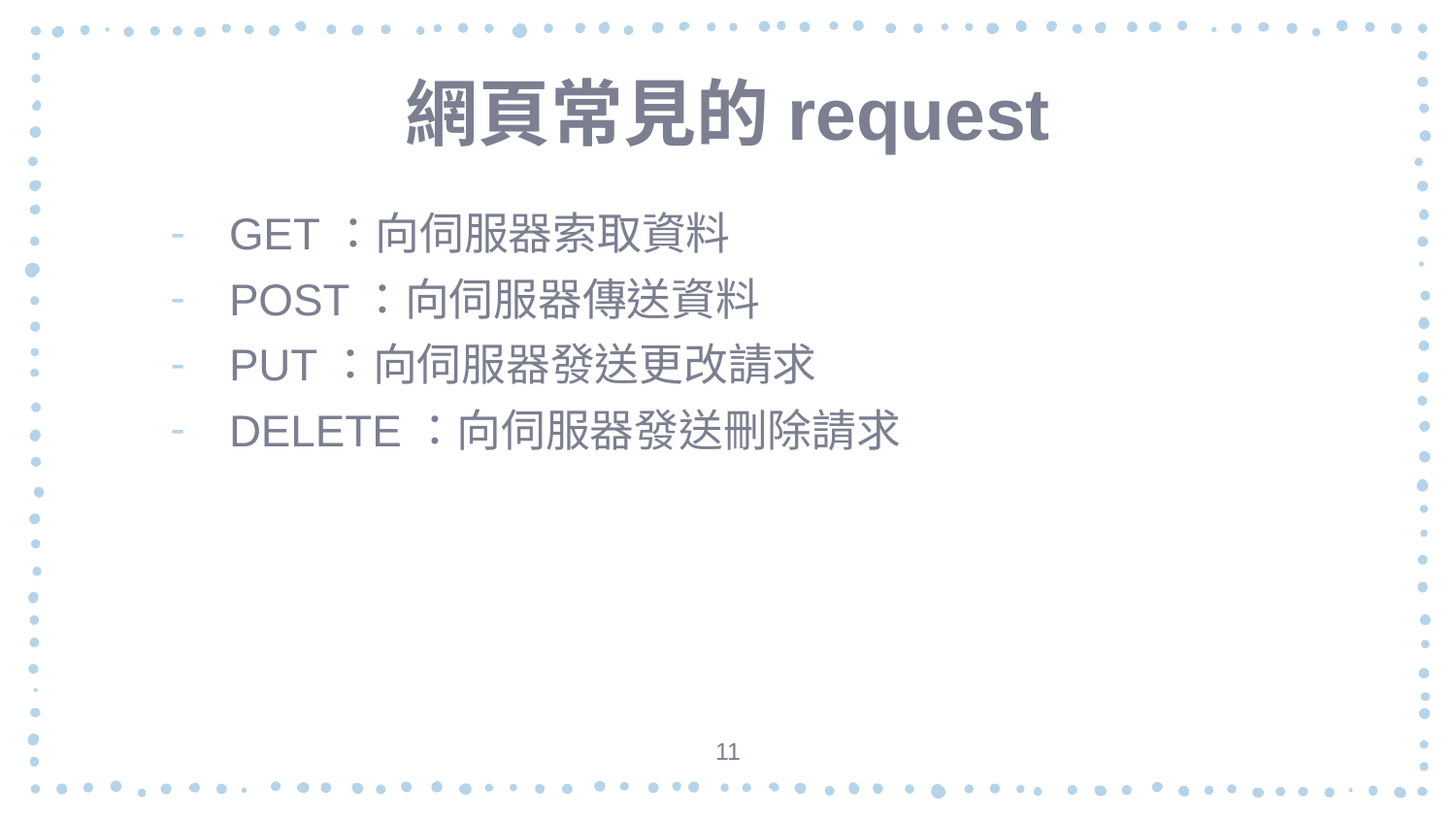

# 網頁常見的request
GET：向伺服器索取資料
POST：向伺服器傳送資料
PUT：向伺服器發送更改請求
DELETE：向伺服器發送刪除請求

11